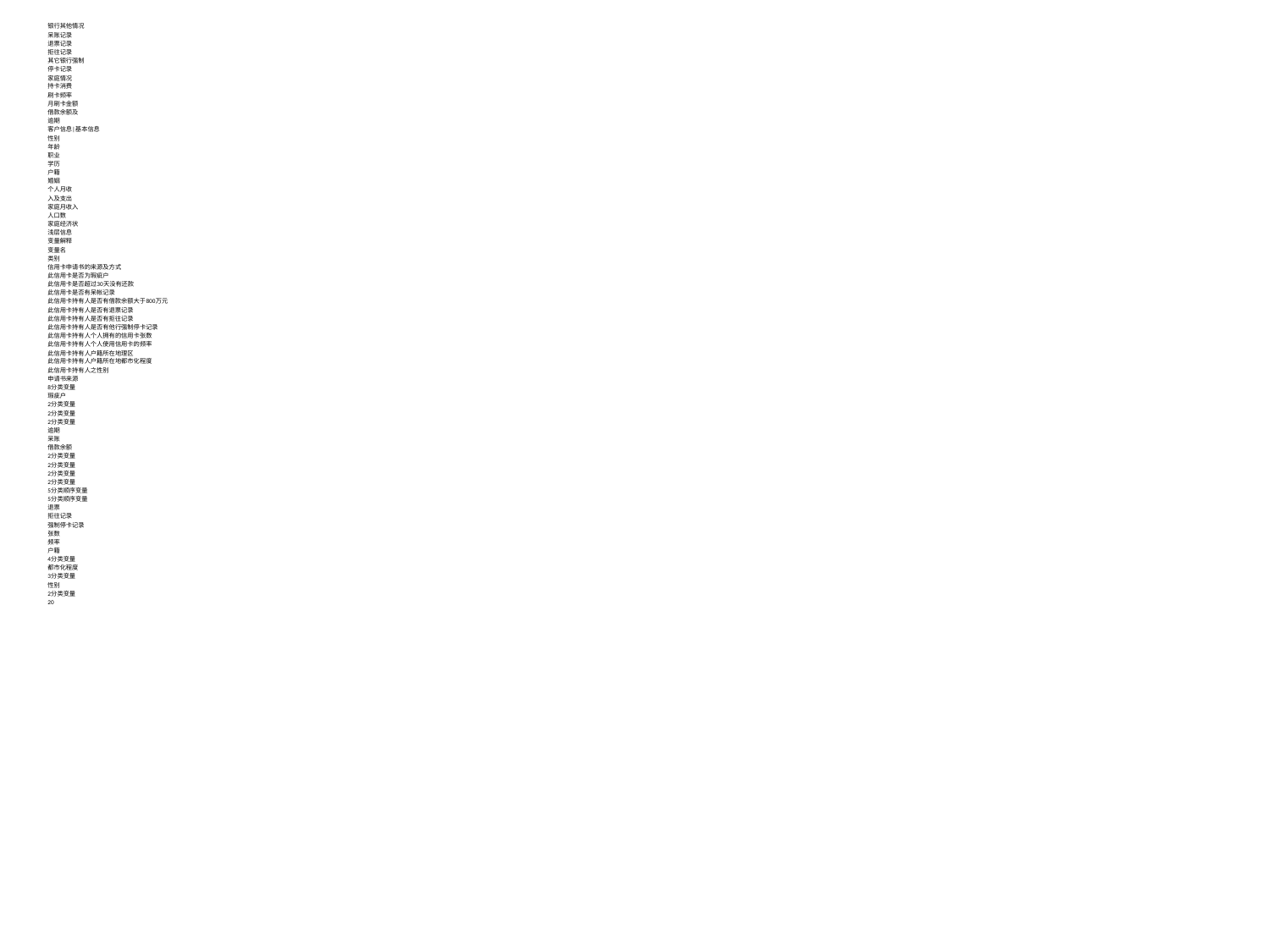

银行其他情况
呆账记录
退票记录
拒往记录
其它银行强制
停卡记录
家庭情况
持卡消费
刷卡频率
月刷卡金额
借款余额及
逾期
客户信息|基本信息
性别
年龄
职业
学历
户籍
婚姻
个人月收
入及支出
家庭月收入
人口数
家庭经济状
浅层信息
变量解释
变量名
类别
信用卡申请书的来源及方式
此信用卡是否为瑕疵户
此信用卡是否超过30天没有还款
此信用卡是否有呆帐记录
此信用卡持有人是否有借款余额大于800万元
此信用卡持有人是否有退票记录
此信用卡持有人是否有拒往记录
此信用卡持有人是否有他行强制停卡记录
此信用卡持有人个人拥有的信用卡张数
此信用卡持有人个人使用信用卡的频率
此信用卡持有人户籍所在地理区
此信用卡持有人户籍所在地都市化程度
此信用卡持有人之性别
申请书来源
8分类变量
瑕疵户
2分类变量
2分类变量
2分类变量
逾期
呆账
借款余额
2分类变量
2分类变量
2分类变量
2分类变量
5分类顺序变量
5分类顺序变量
退票
拒往记录
强制停卡记录
张数
频率
户籍
4分类变量
都市化程度
3分类变量
性别
2分类变量
20